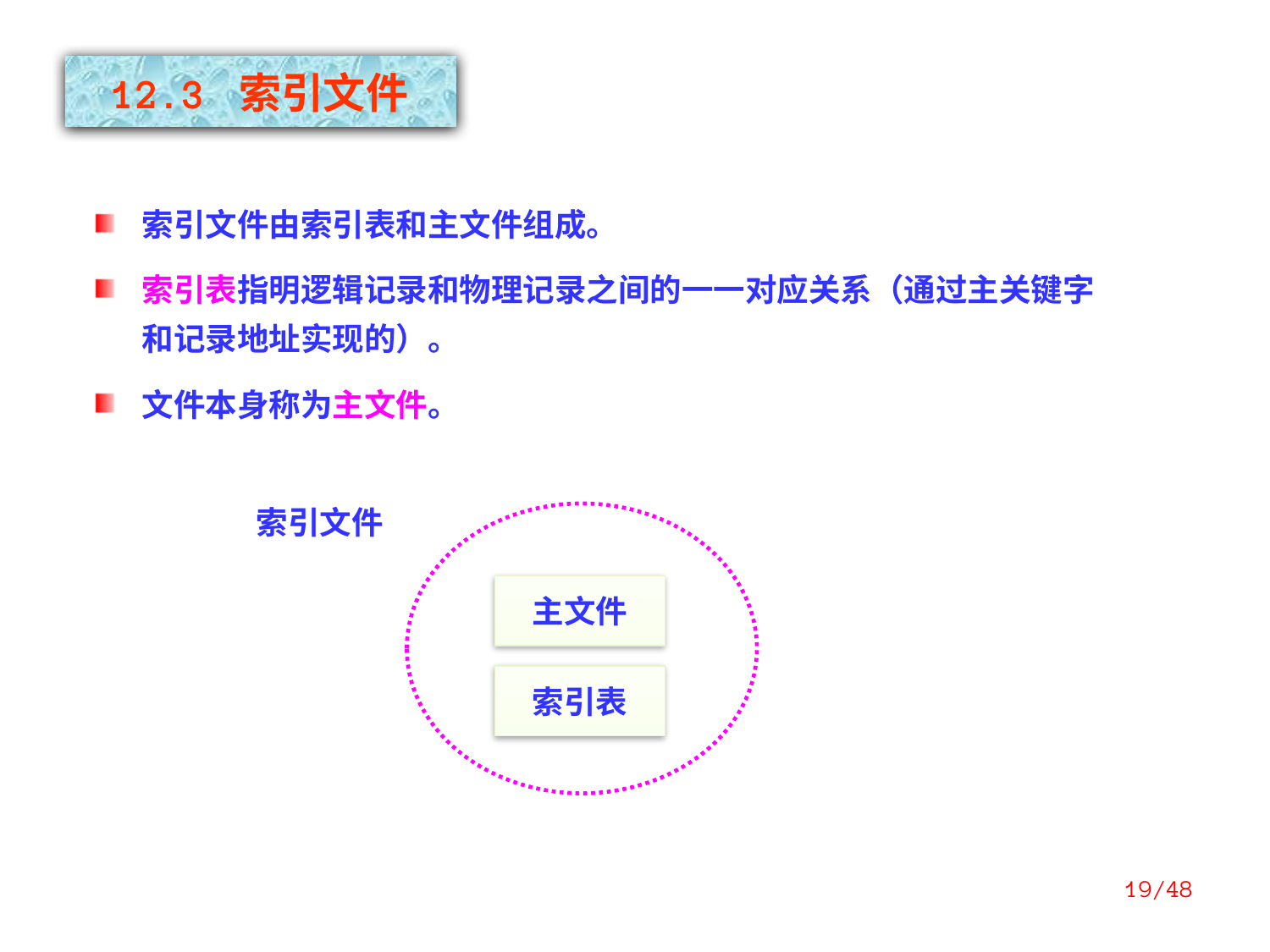

12.3 索引文件
索引文件由索引表和主文件组成。
索引表指明逻辑记录和物理记录之间的一一对应关系（通过主关键字和记录地址实现的）。
文件本身称为主文件。
索引文件

主文件
索引表
19/48